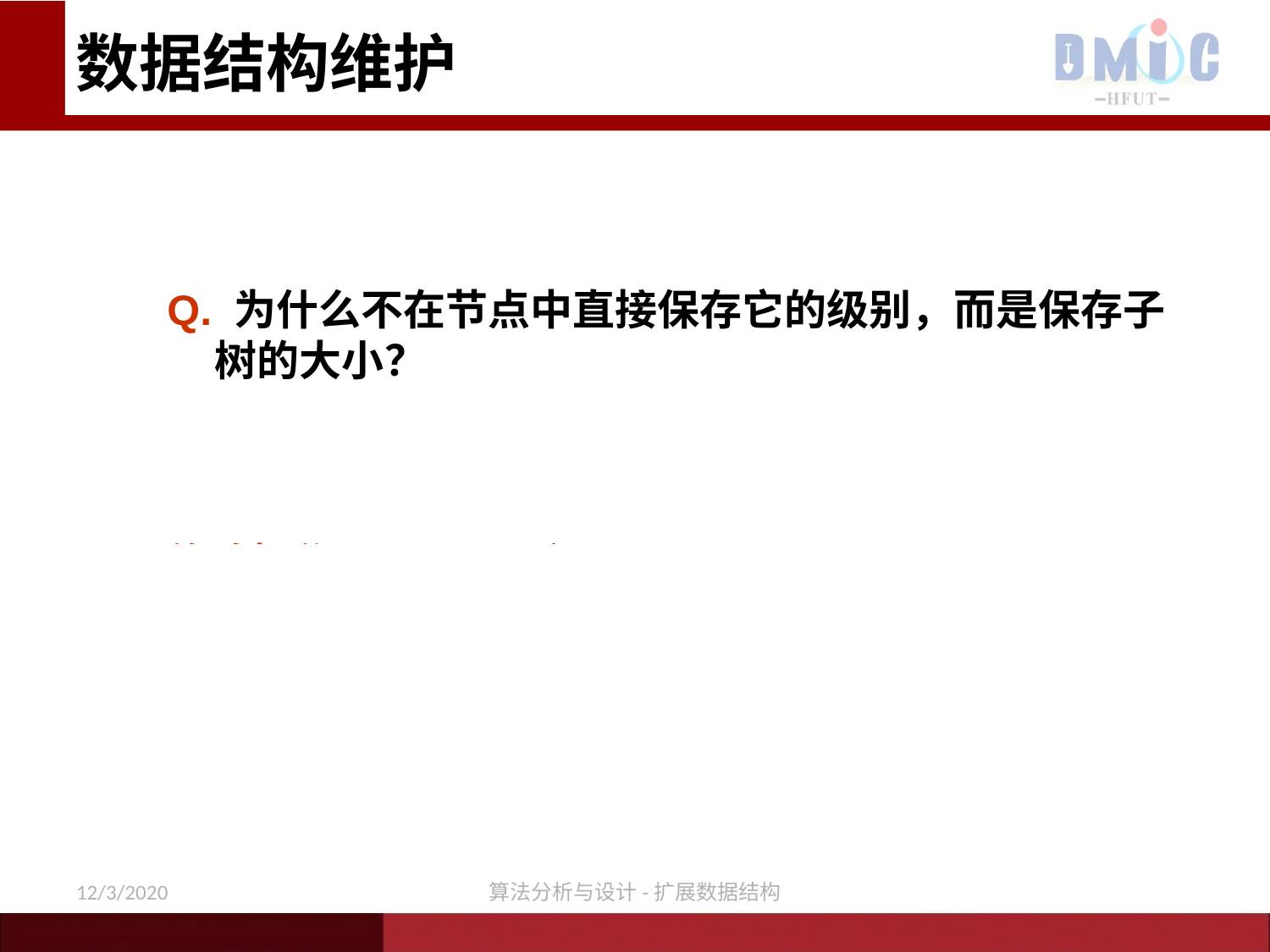

数据结构维护

Q. 为什么不在节点中直接保存它的级别，而是保存子树的大小？

当红黑树被修改后很难维护。

修改操作: INSERT和 DELETE.
策略: 当插入和删除的时候更新子树的大小。

12/3/2020
算法分析与设计-扩展数据结构